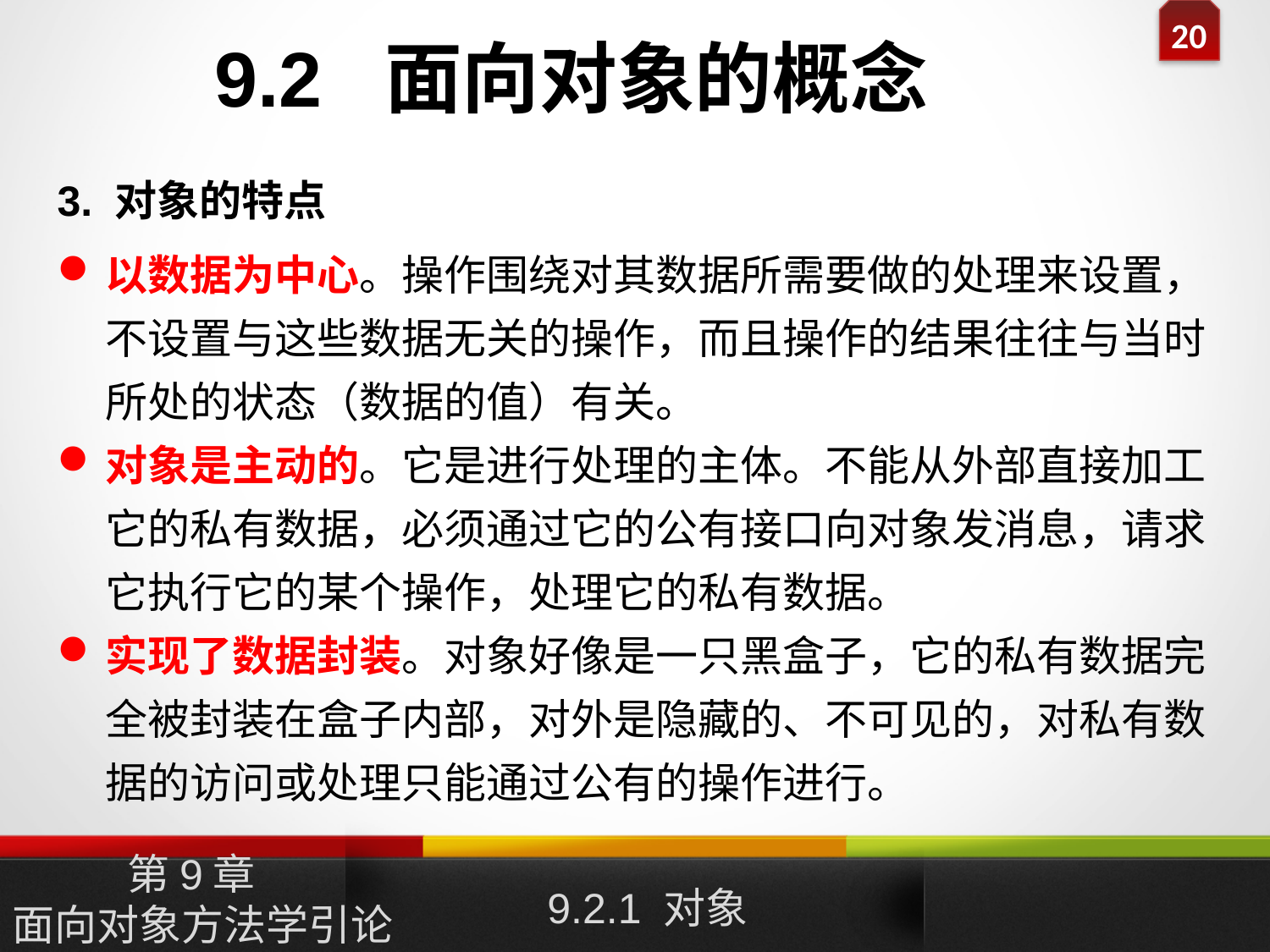

9.2  面向对象的概念
3. 对象的特点
以数据为中心。操作围绕对其数据所需要做的处理来设置，不设置与这些数据无关的操作，而且操作的结果往往与当时所处的状态（数据的值）有关。
对象是主动的。它是进行处理的主体。不能从外部直接加工它的私有数据，必须通过它的公有接口向对象发消息，请求它执行它的某个操作，处理它的私有数据。
实现了数据封装。对象好像是一只黑盒子，它的私有数据完全被封装在盒子内部，对外是隐藏的、不可见的，对私有数据的访问或处理只能通过公有的操作进行。
9.2.1 对象